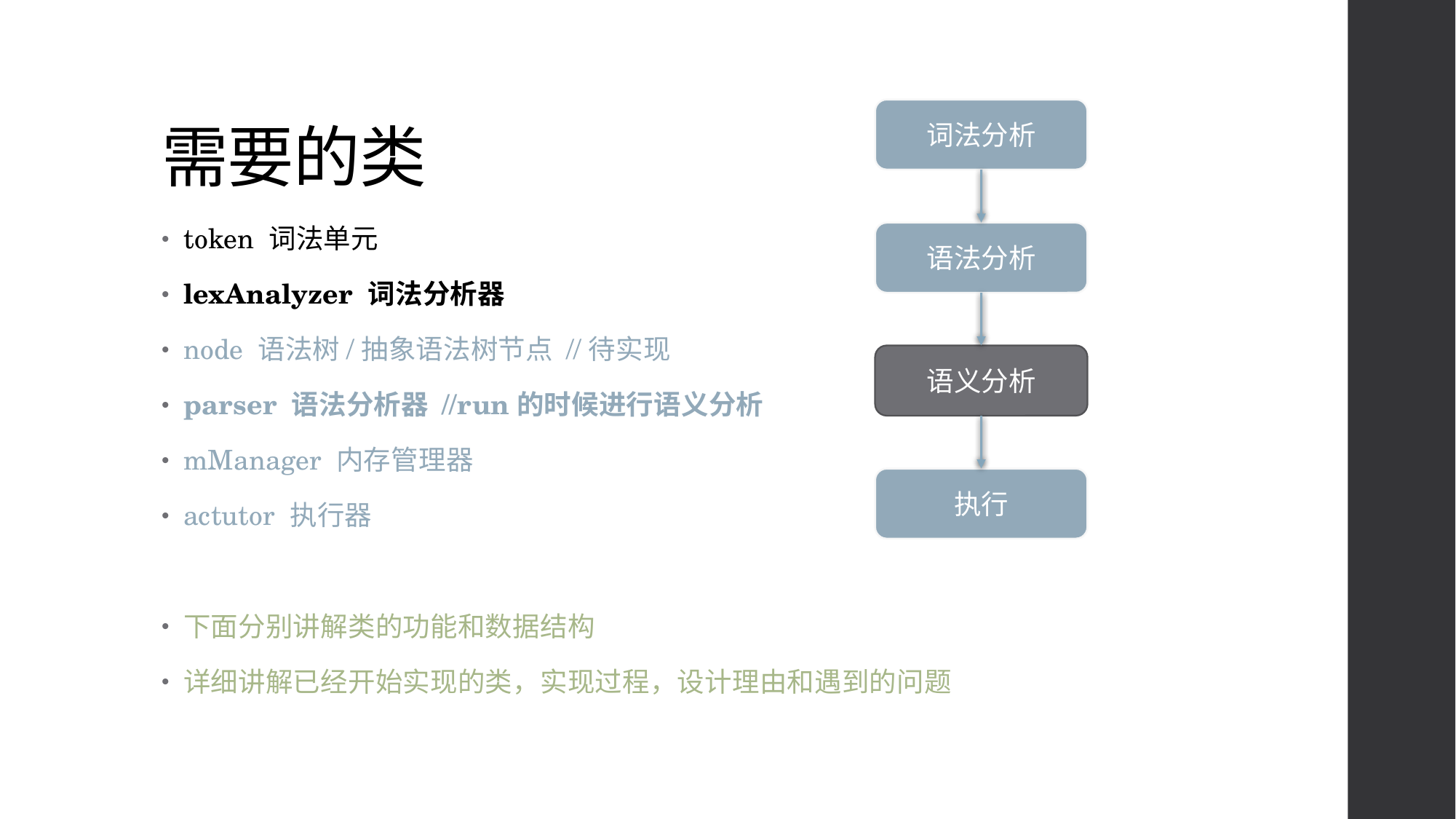

# 需要的类
词法分析
语法分析
语义分析
执行
token 词法单元
lexAnalyzer 词法分析器
node 语法树/抽象语法树节点 //待实现
parser 语法分析器 //run的时候进行语义分析
mManager 内存管理器
actutor 执行器

下面分别讲解类的功能和数据结构
详细讲解已经开始实现的类，实现过程，设计理由和遇到的问题